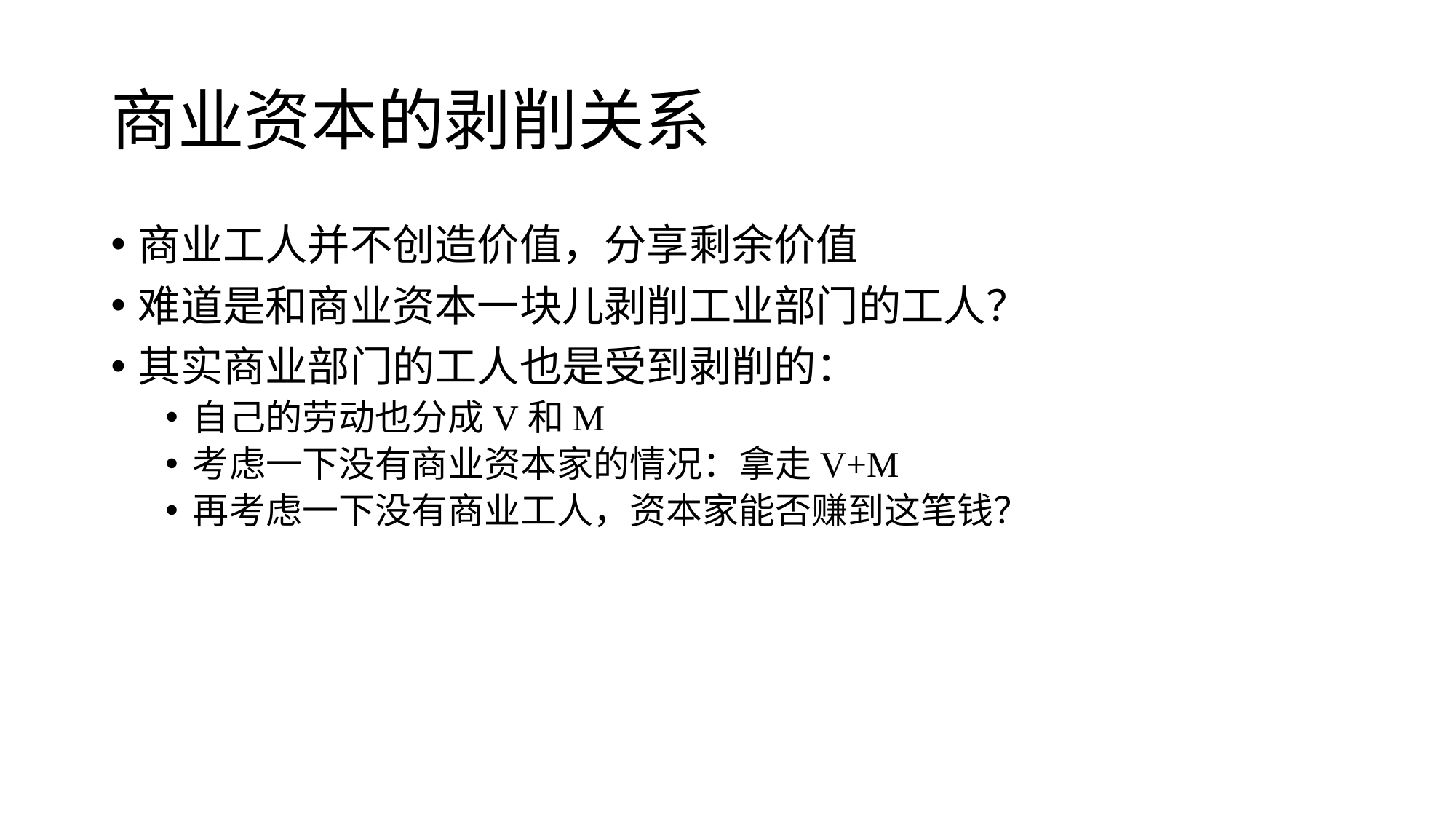

# 商业资本的剥削关系
商业工人并不创造价值，分享剩余价值
难道是和商业资本一块儿剥削工业部门的工人？
其实商业部门的工人也是受到剥削的：
自己的劳动也分成V和M
考虑一下没有商业资本家的情况：拿走V+M
再考虑一下没有商业工人，资本家能否赚到这笔钱？